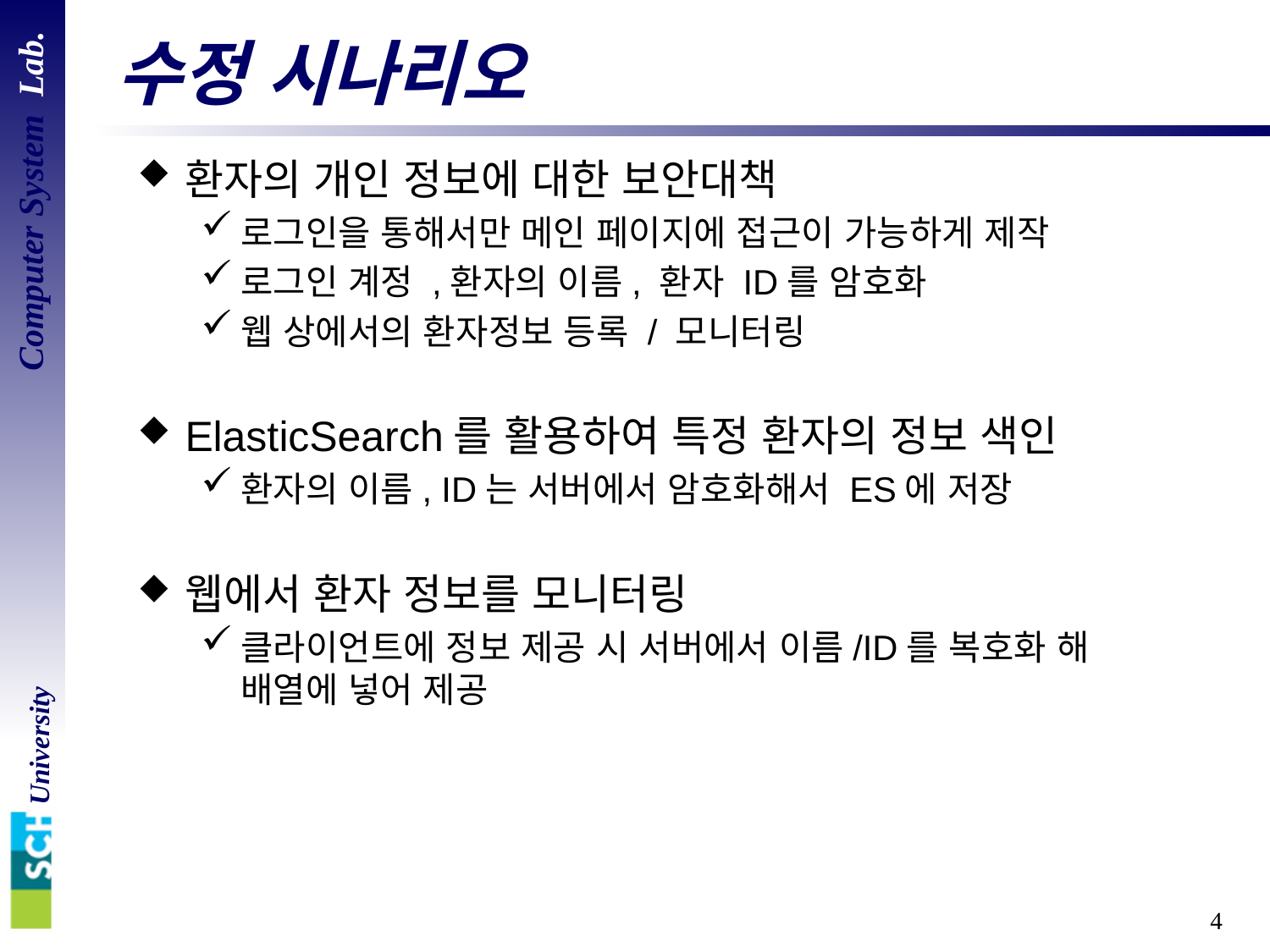

# 수정 시나리오
환자의 개인 정보에 대한 보안대책
로그인을 통해서만 메인 페이지에 접근이 가능하게 제작
로그인 계정 ,환자의 이름, 환자 ID를 암호화
웹 상에서의 환자정보 등록 / 모니터링

ElasticSearch를 활용하여 특정 환자의 정보 색인
환자의 이름, ID는 서버에서 암호화해서 ES에 저장

웹에서 환자 정보를 모니터링
클라이언트에 정보 제공 시 서버에서 이름/ID를 복호화 해
배열에 넣어 제공